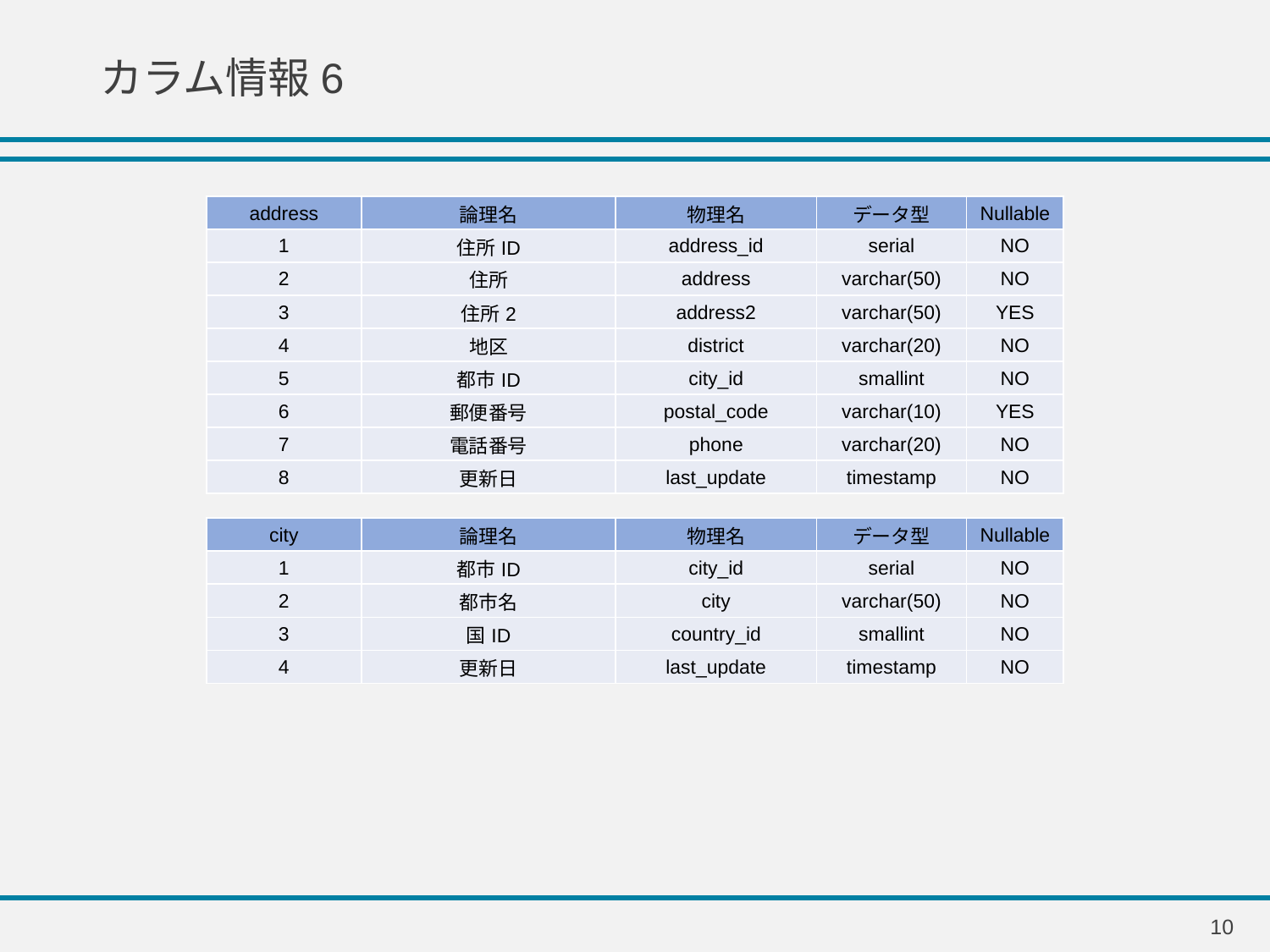

# カラム情報6
| address | 論理名 | 物理名 | データ型 | Nullable |
| --- | --- | --- | --- | --- |
| 1 | 住所ID | address\_id | serial | NO |
| 2 | 住所 | address | varchar(50) | NO |
| 3 | 住所2 | address2 | varchar(50) | YES |
| 4 | 地区 | district | varchar(20) | NO |
| 5 | 都市ID | city\_id | smallint | NO |
| 6 | 郵便番号 | postal\_code | varchar(10) | YES |
| 7 | 電話番号 | phone | varchar(20) | NO |
| 8 | 更新日 | last\_update | timestamp | NO |
| city | 論理名 | 物理名 | データ型 | Nullable |
| --- | --- | --- | --- | --- |
| 1 | 都市ID | city\_id | serial | NO |
| 2 | 都市名 | city | varchar(50) | NO |
| 3 | 国ID | country\_id | smallint | NO |
| 4 | 更新日 | last\_update | timestamp | NO |
10